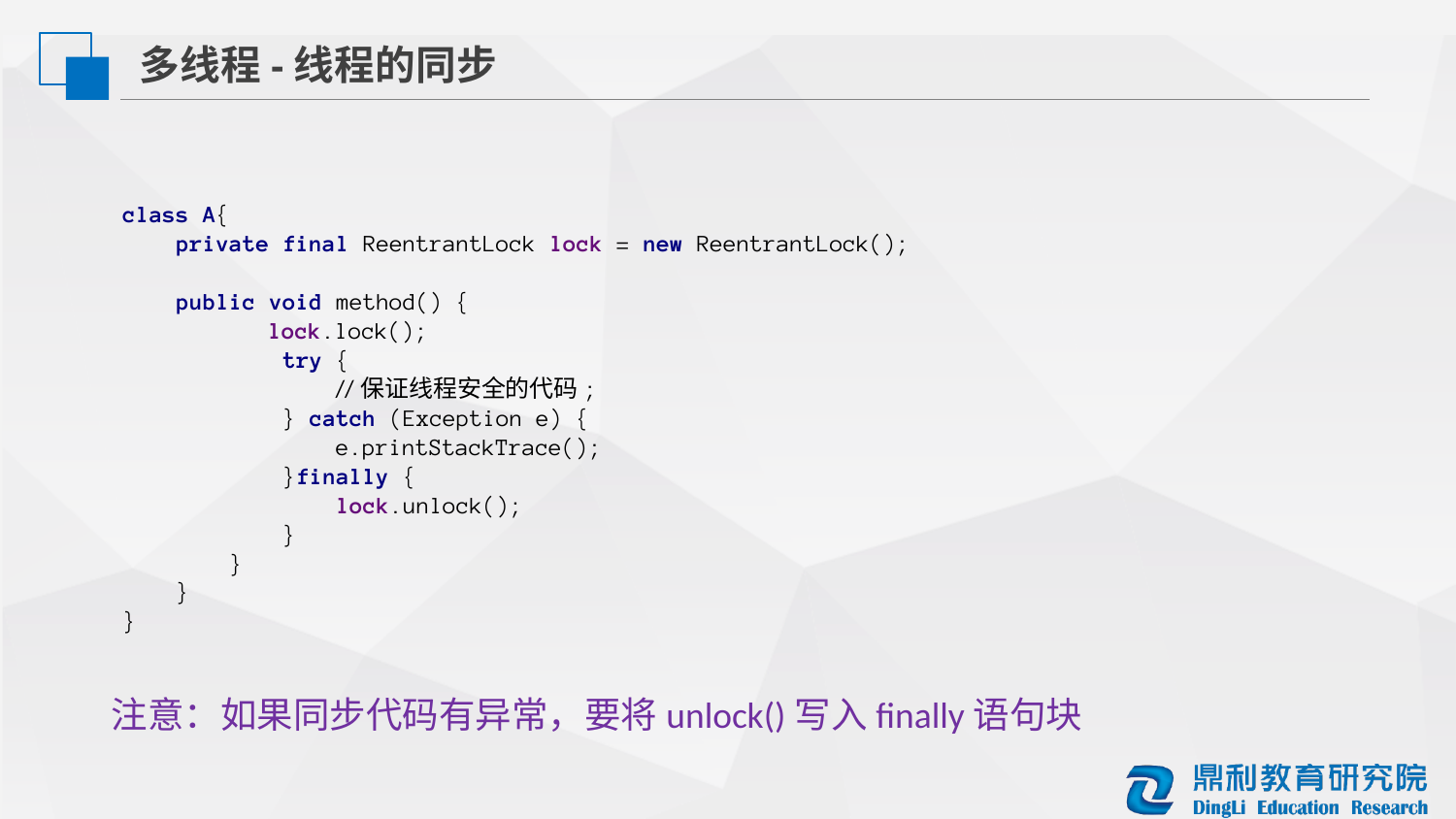

多线程-线程的同步
class A{
    private final ReentrantLock lock = new ReentrantLock();
    public void method() {
	lock.lock();
            try {
	     //保证线程安全的代码;
            } catch (Exception e) {
                e.printStackTrace();
            }finally {
                lock.unlock();
            }
        }
    }
}
注意：如果同步代码有异常，要将unlock()写入finally语句块